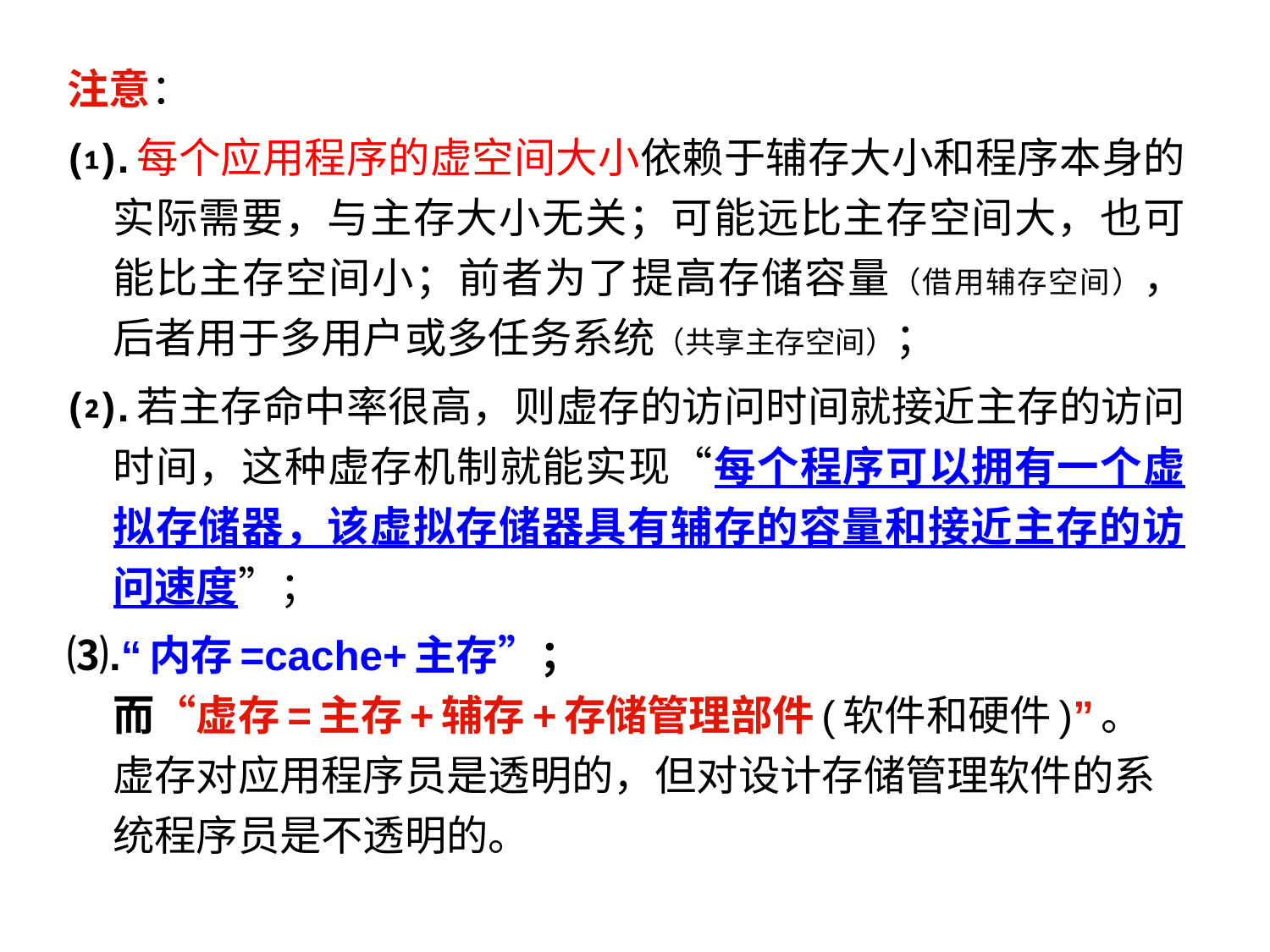

注意：
⑴.每个应用程序的虚空间大小依赖于辅存大小和程序本身的实际需要，与主存大小无关；可能远比主存空间大，也可能比主存空间小；前者为了提高存储容量（借用辅存空间），后者用于多用户或多任务系统（共享主存空间）；
⑵.若主存命中率很高，则虚存的访问时间就接近主存的访问时间，这种虚存机制就能实现“每个程序可以拥有一个虚拟存储器，该虚拟存储器具有辅存的容量和接近主存的访问速度”；
⑶.“内存=cache+主存”；
而“虚存=主存+辅存+存储管理部件(软件和硬件)”。
虚存对应用程序员是透明的，但对设计存储管理软件的系统程序员是不透明的。